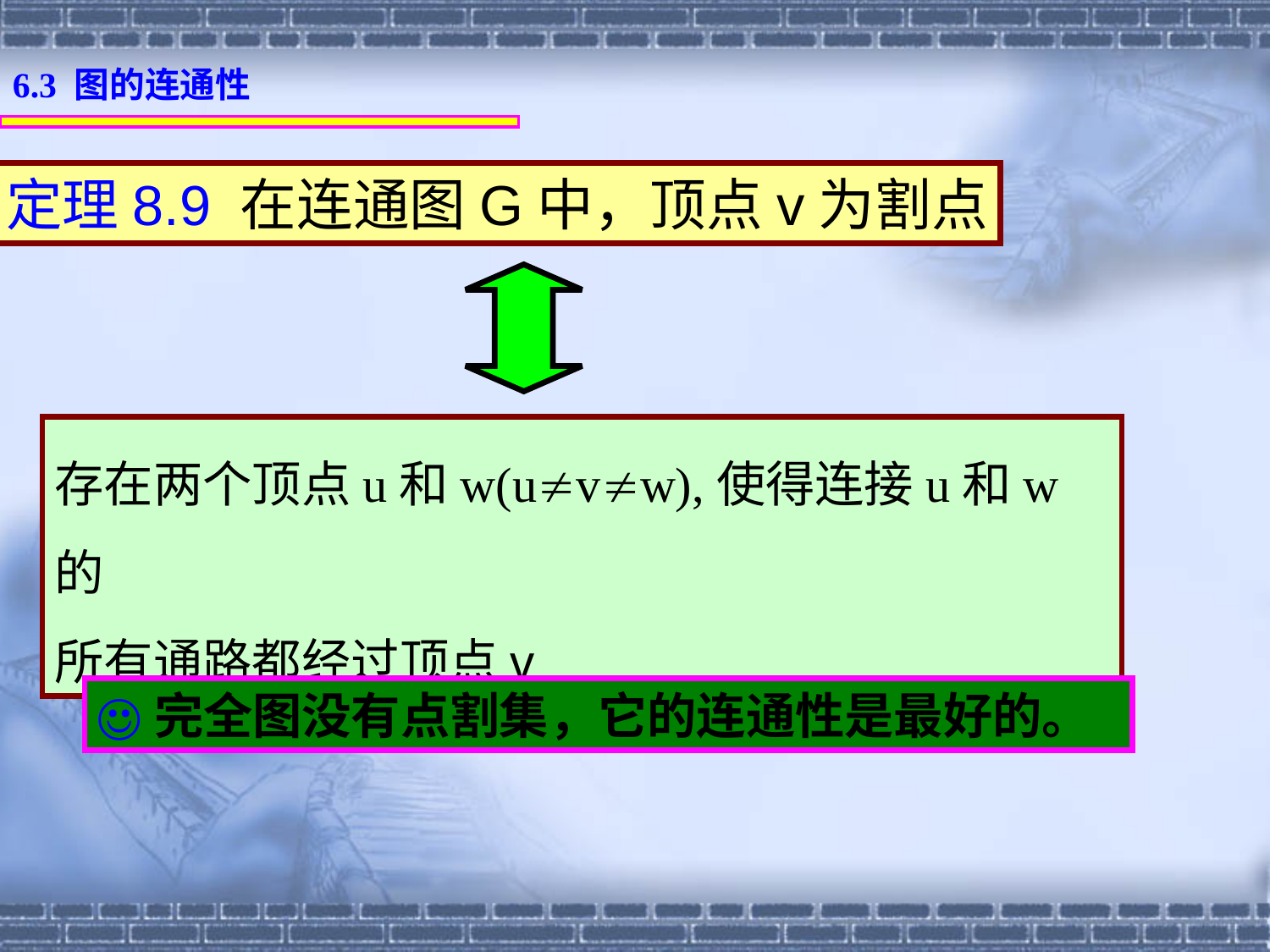

6.3 图的连通性

定理8.9 在连通图G中，顶点v为割点

存在两个顶点u和w(u≠v≠w),使得连接u和w的
所有通路都经过顶点v
☺完全图没有点割集，它的连通性是最好的。